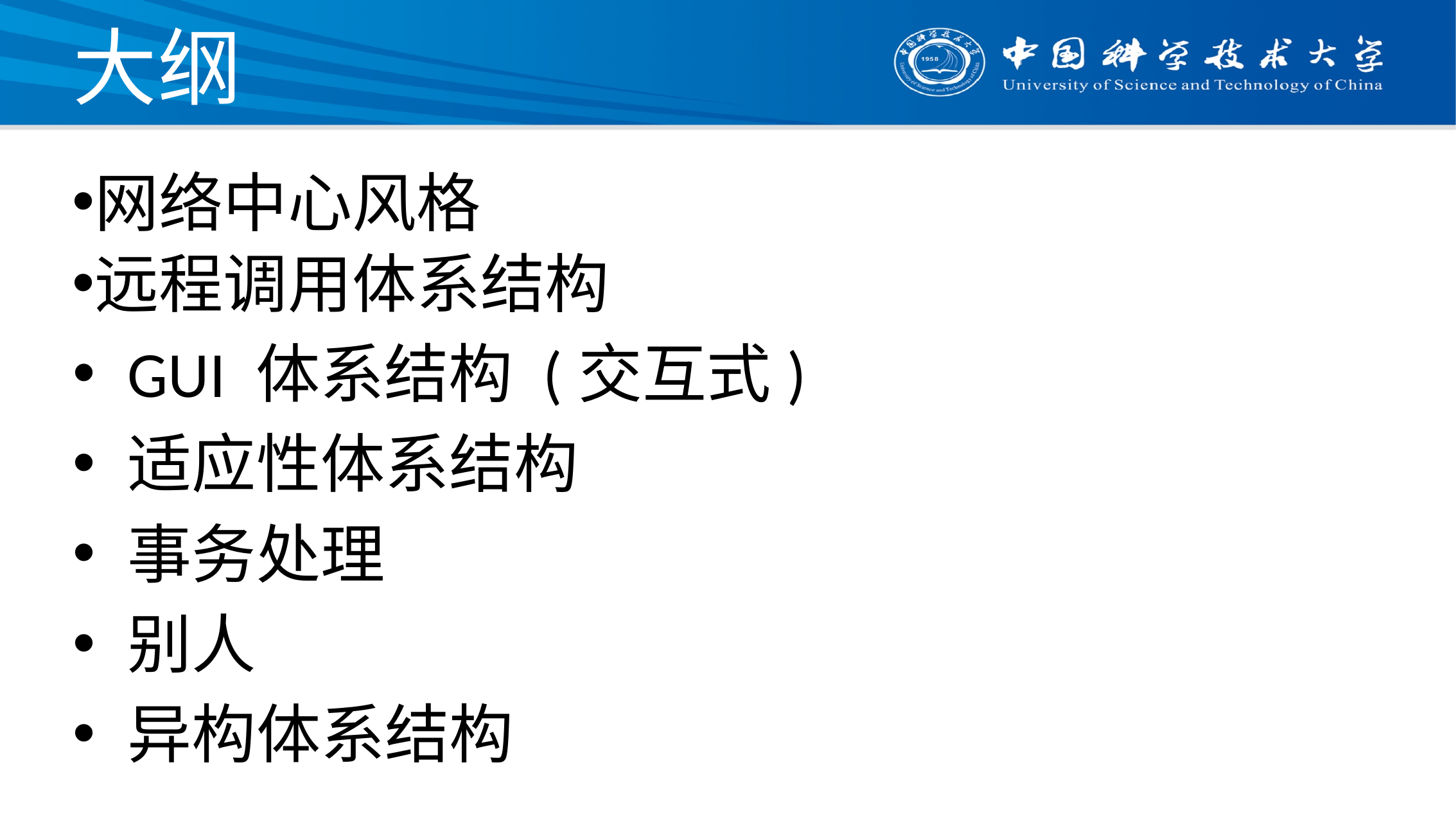

# 大纲
网络中心风格
远程调用体系结构
GUI 体系结构 (交互式)
适应性体系结构
事务处理
别人
异构体系结构